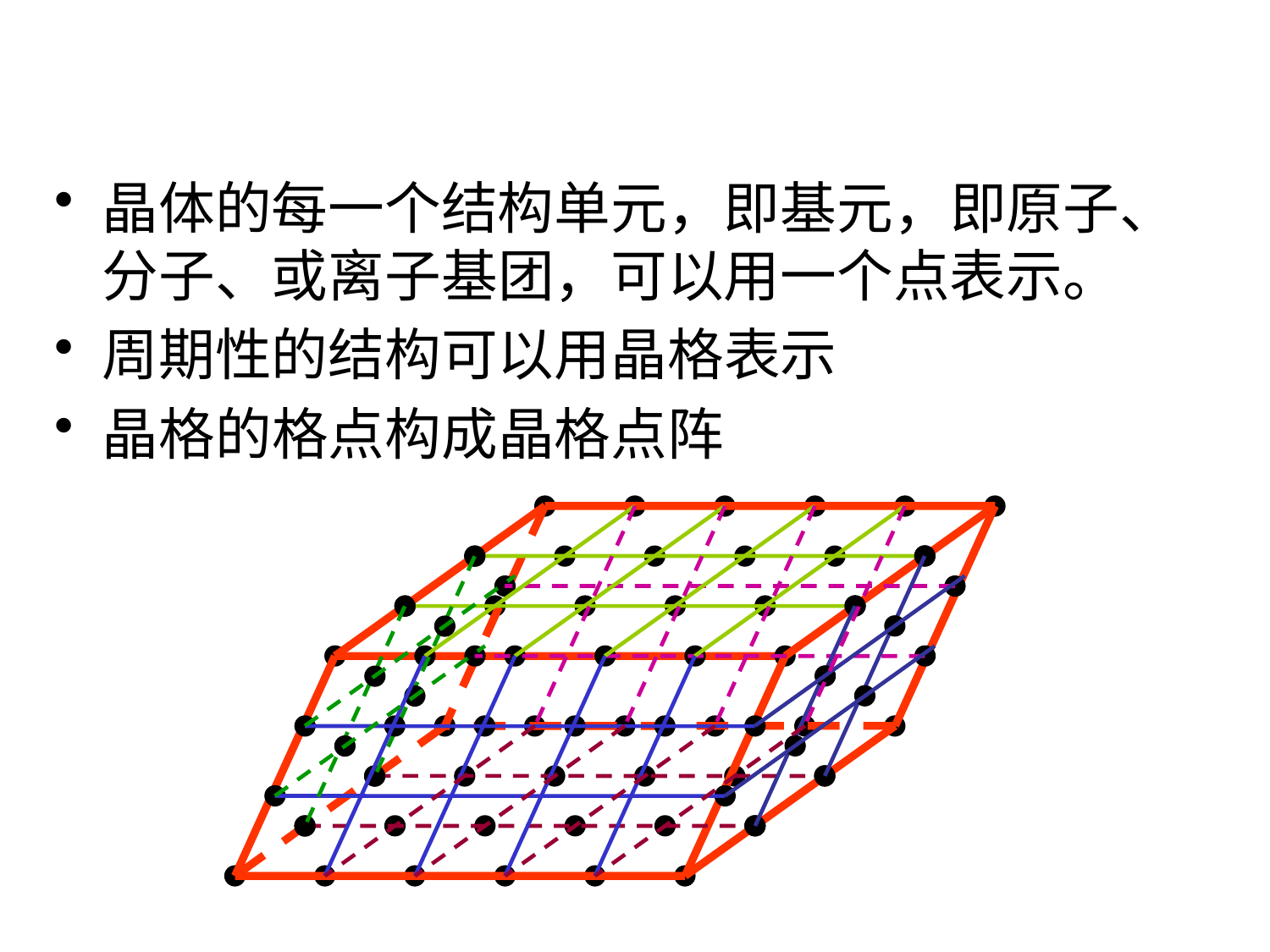

晶体的每一个结构单元，即基元，即原子、分子、或离子基团，可以用一个点表示。
周期性的结构可以用晶格表示
晶格的格点构成晶格点阵